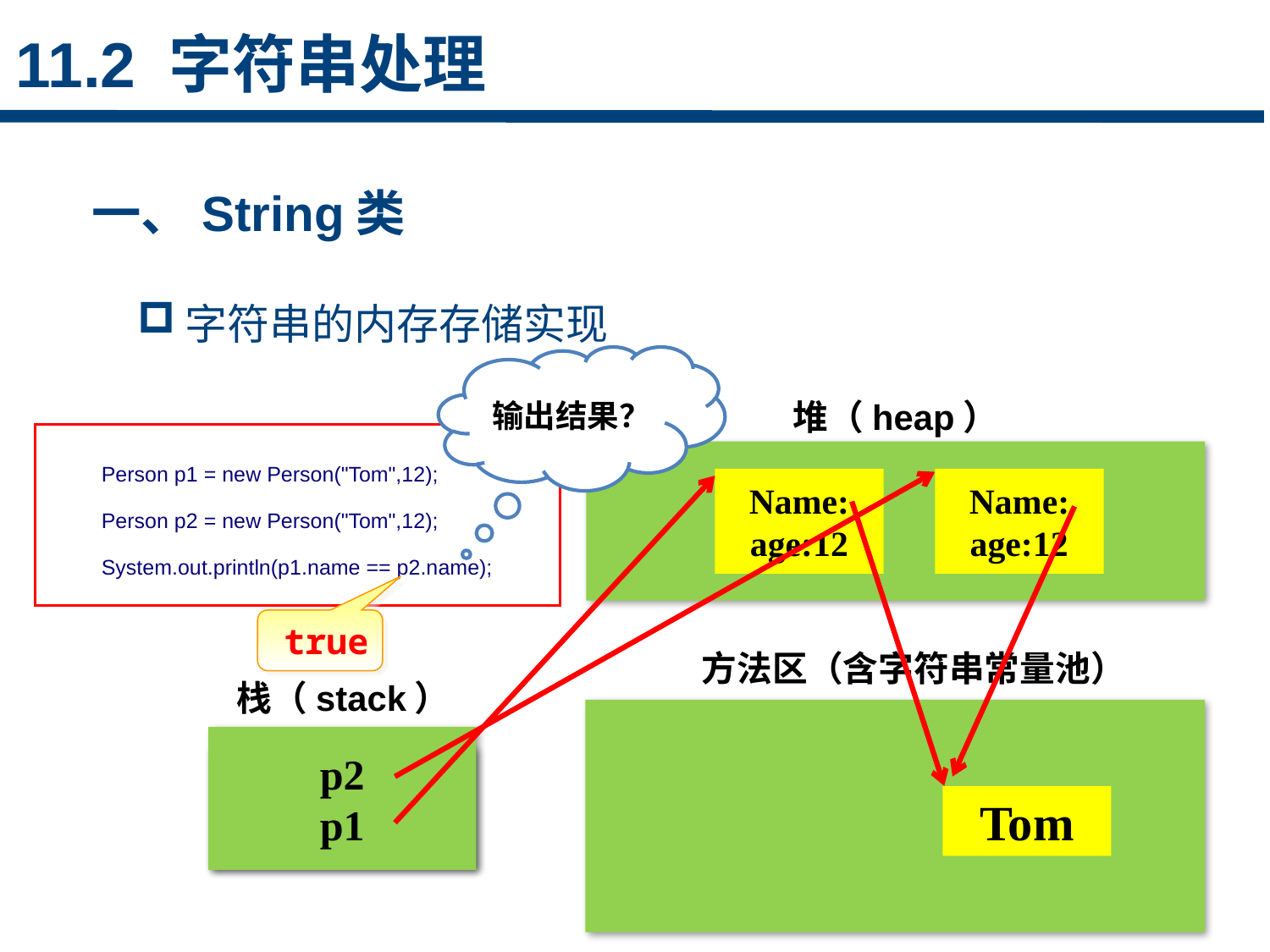

11.2 字符串处理
一、String类
字符串的内存存储实现
点击添加文本
输出结果？
堆（heap）
点击添加文本
Person p1 = new Person("Tom",12);
Person p2 = new Person("Tom",12);
System.out.println(p1.name == p2.name);

Name:
age:12
Name:
age:12
点击添加文本
true
方法区（含字符串常量池）
栈（stack）

p2
p1

点击添加文本
Tom